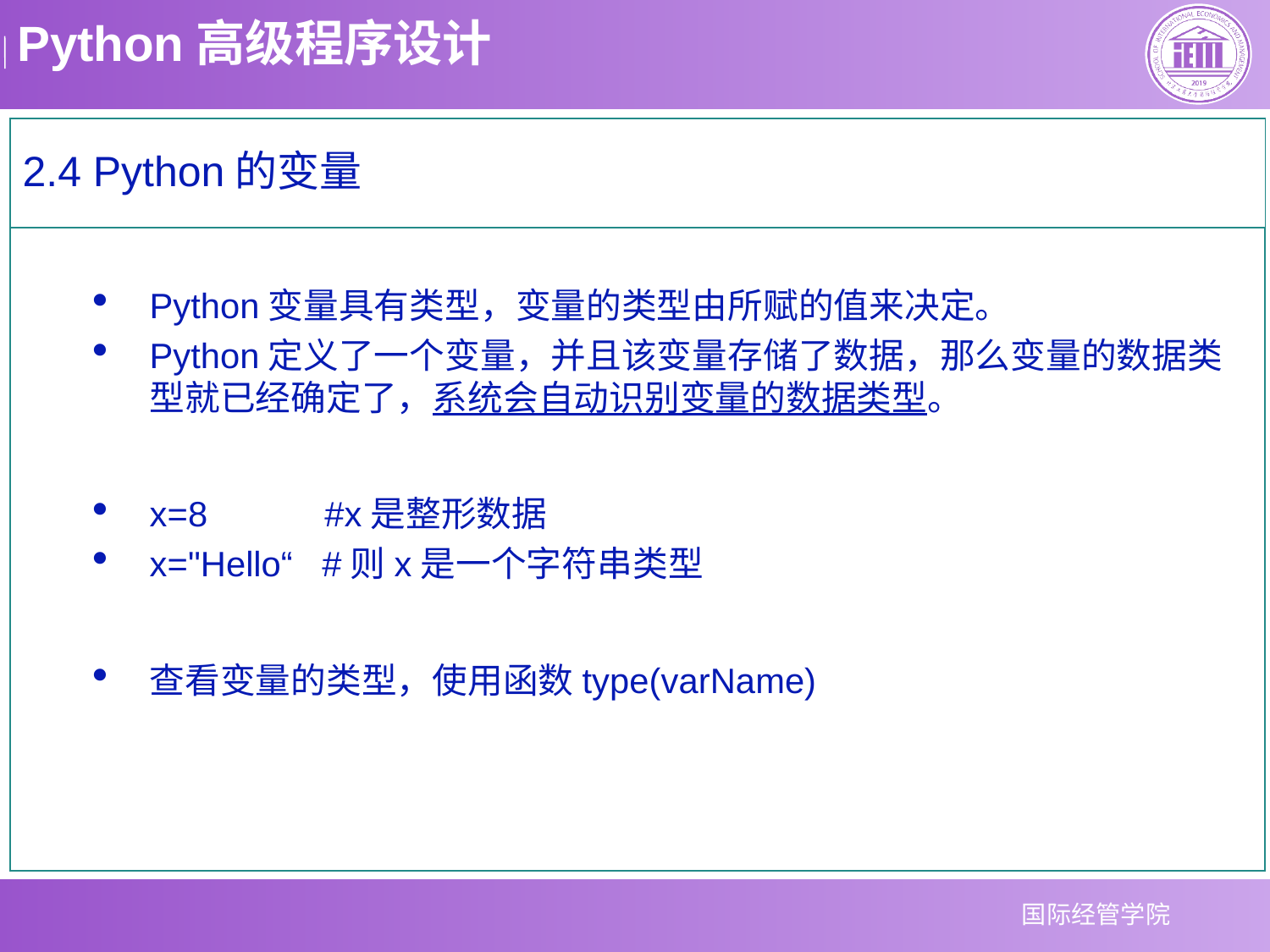

2.4 Python的变量

Python变量具有类型，变量的类型由所赋的值来决定。
Python定义了一个变量，并且该变量存储了数据，那么变量的数据类型就已经确定了，系统会自动识别变量的数据类型。

x=8            #x是整形数据
x="Hello“   #则x是一个字符串类型

查看变量的类型，使用函数type(varName)